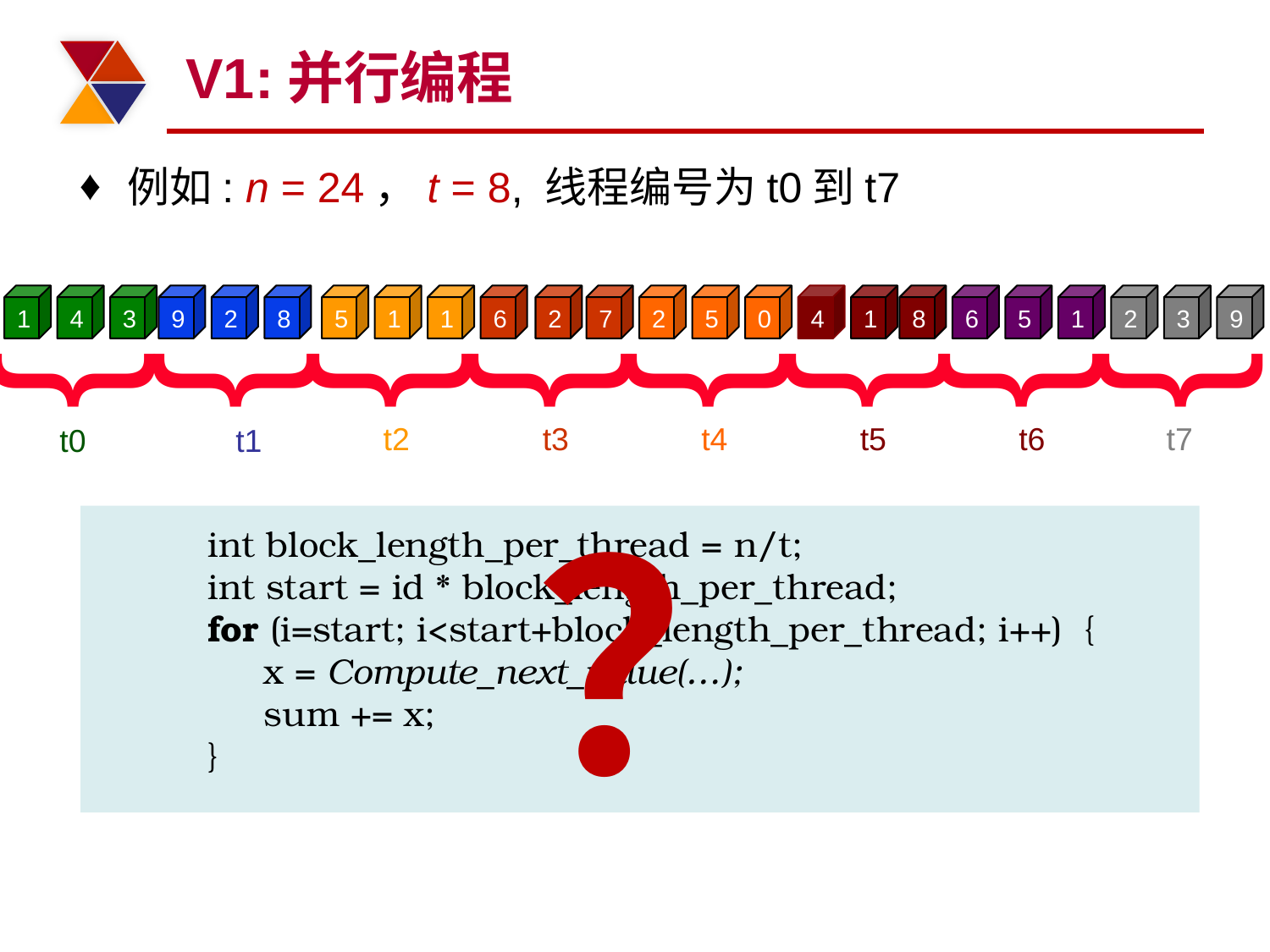

# V1:并行编程
例如: n = 24，t = 8, 线程编号为t0到t7

{
{
{
{
{
{
{
{
1
4
34
9
2
84
5
1
14
6
2
7
2
5
04
4
1
84
6
5
14
2
3
94
t2
t3
t4
t5
t6
t7
t0
t1
？

int block_length_per_thread = n/t;
int start = id * block_length_per_thread;
for (i=start; i<start+block_length_per_thread; i++)  {
     x = Compute_next_value(…);
     sum += x;
}